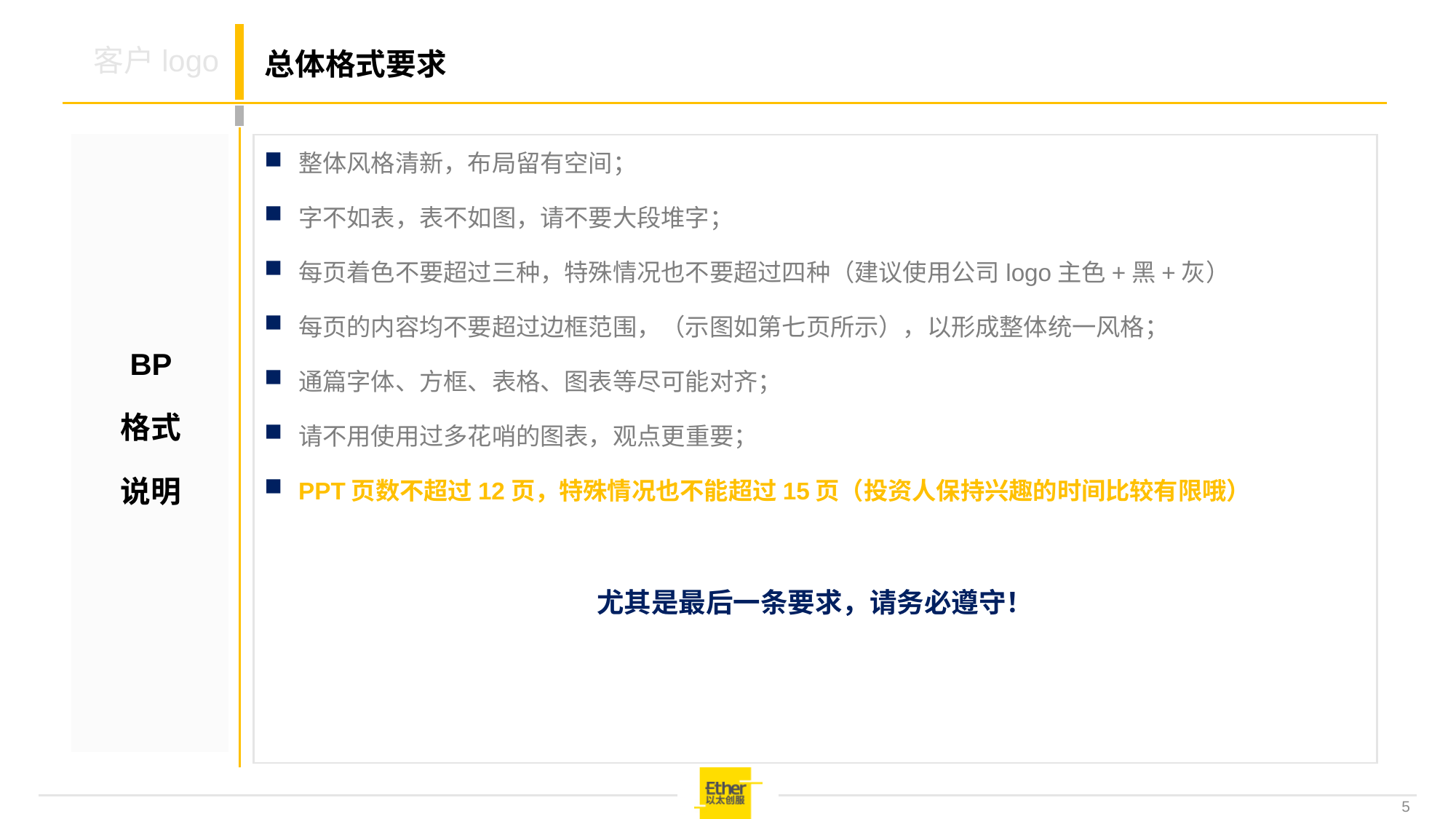

# 总体格式要求
整体风格清新，布局留有空间；
字不如表，表不如图，请不要大段堆字；
每页着色不要超过三种，特殊情况也不要超过四种（建议使用公司logo主色+黑+灰）
每页的内容均不要超过边框范围，（示图如第七页所示），以形成整体统一风格；
通篇字体、方框、表格、图表等尽可能对齐；
请不用使用过多花哨的图表，观点更重要；
PPT页数不超过12页，特殊情况也不能超过15页（投资人保持兴趣的时间比较有限哦）

尤其是最后一条要求，请务必遵守！
BP
格式
说明
5